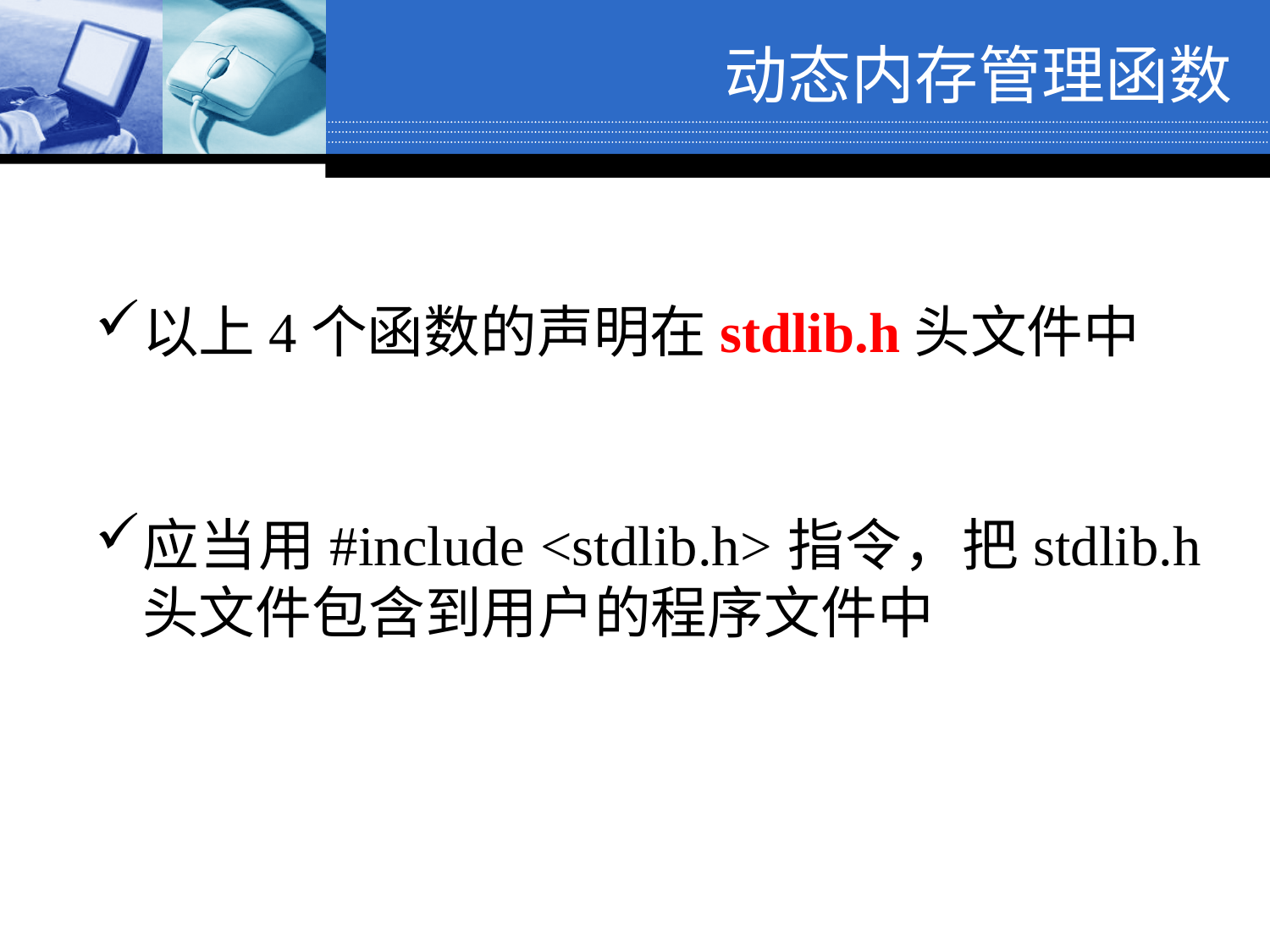

# 动态内存管理函数
以上4个函数的声明在stdlib.h头文件中

应当用#include <stdlib.h>指令，把stdlib.h头文件包含到用户的程序文件中